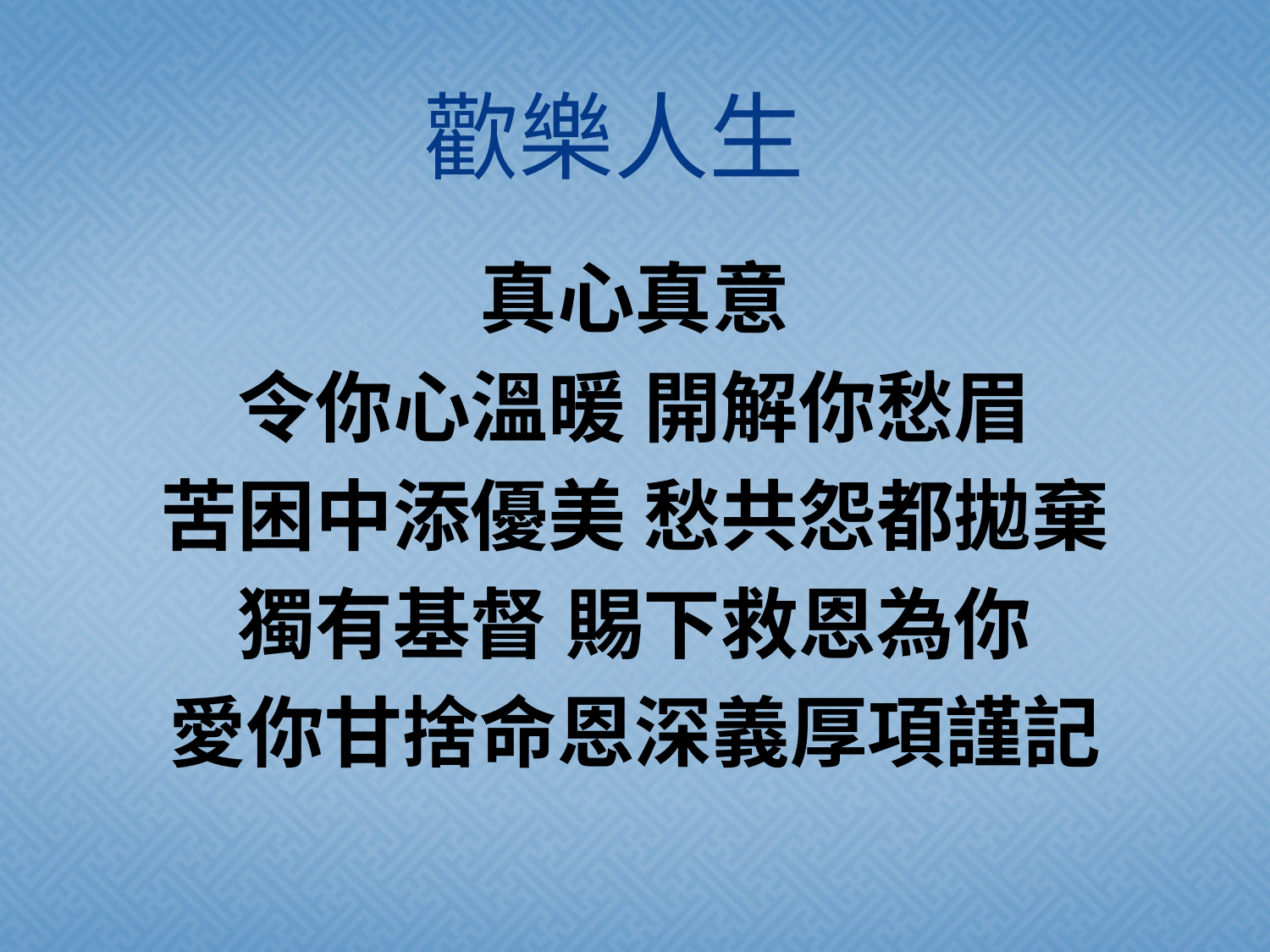

# 歡樂人生
真心真意
令你心溫暖 開解你愁眉
苦困中添優美 愁共怨都拋棄
獨有基督 賜下救恩為你
愛你甘捨命恩深義厚項謹記